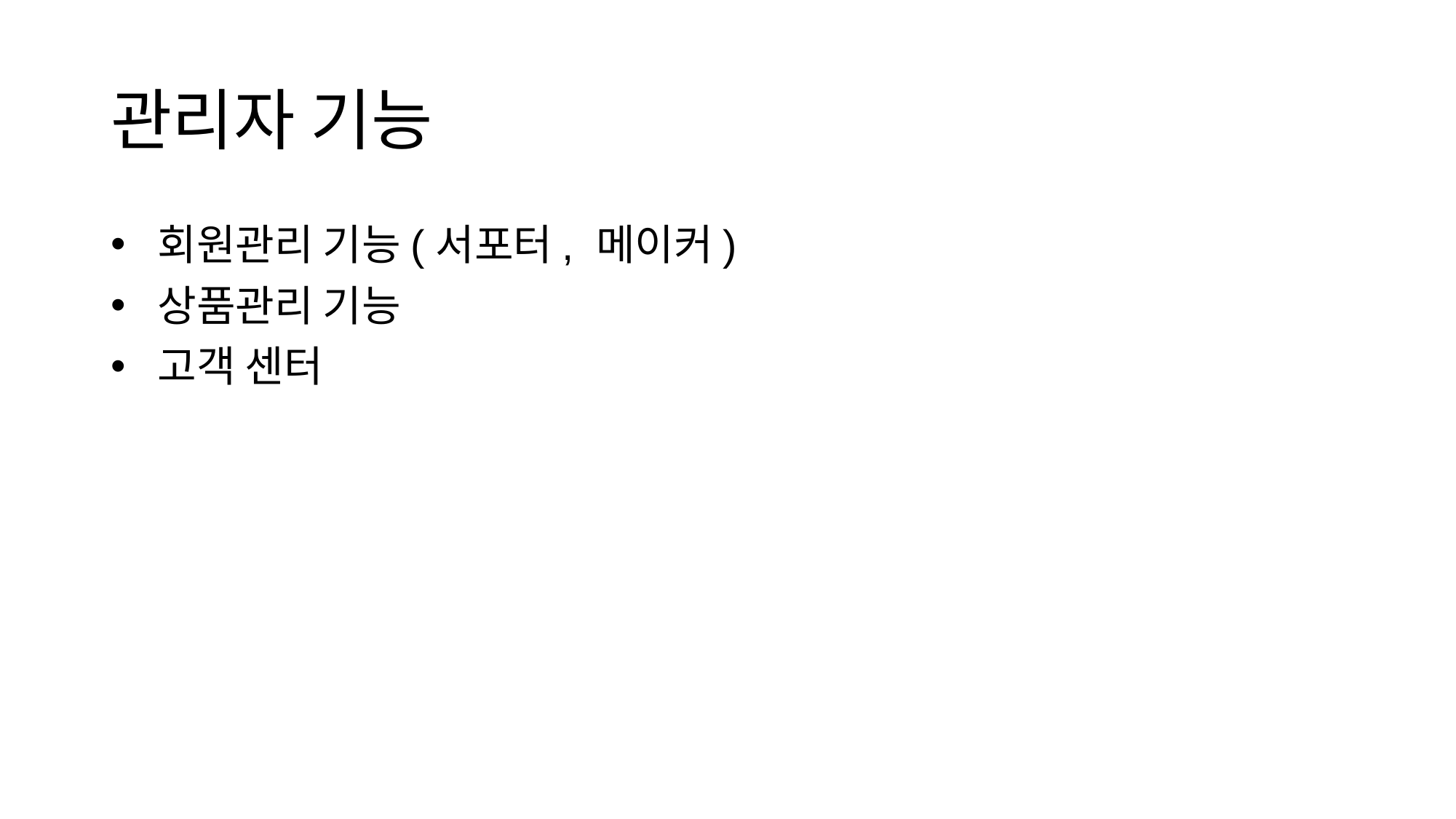

관리자 기능
 회원관리 기능(서포터, 메이커)
 상품관리 기능
 고객 센터